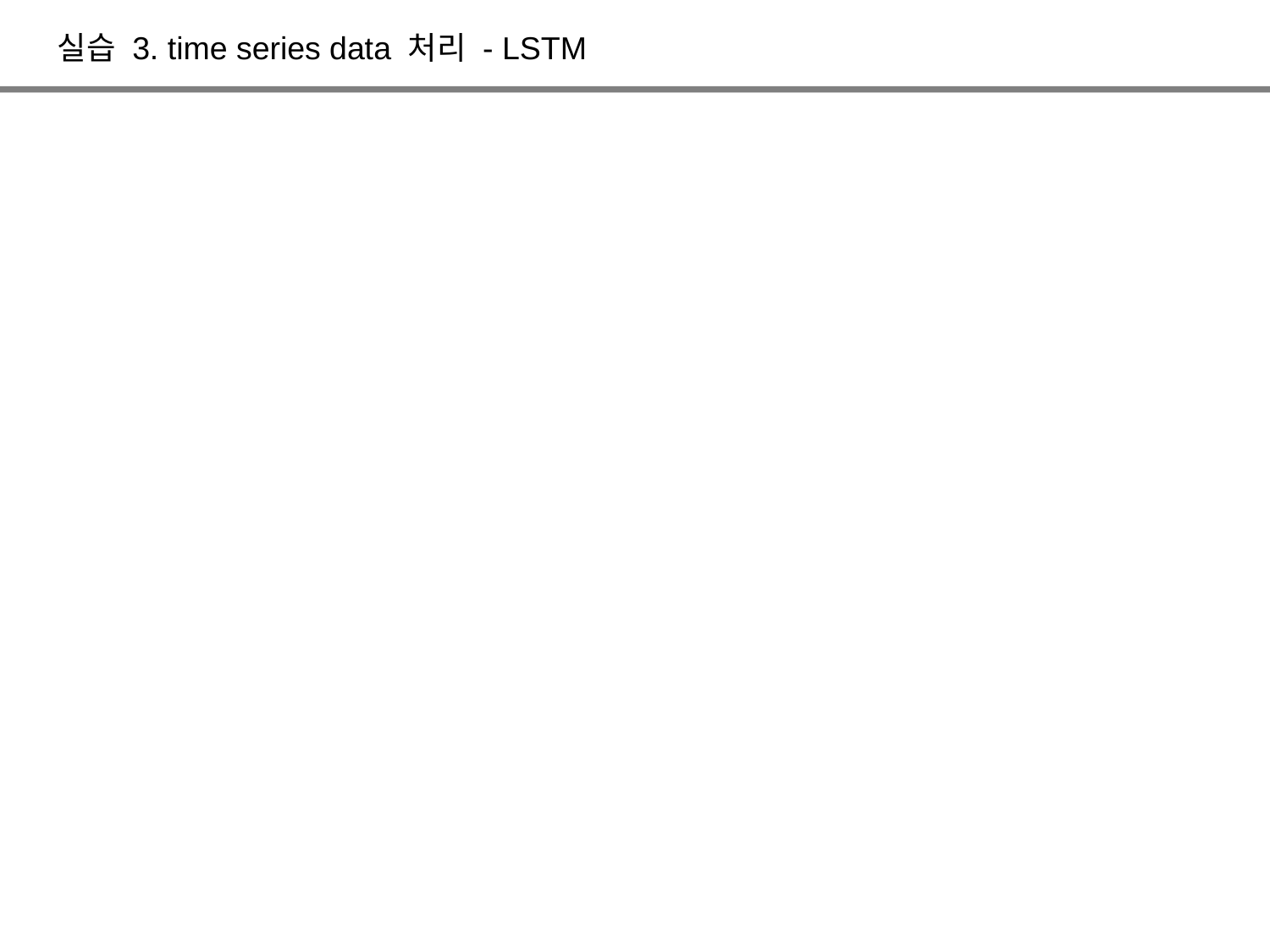

실습 3. time series data 처리 - LSTM